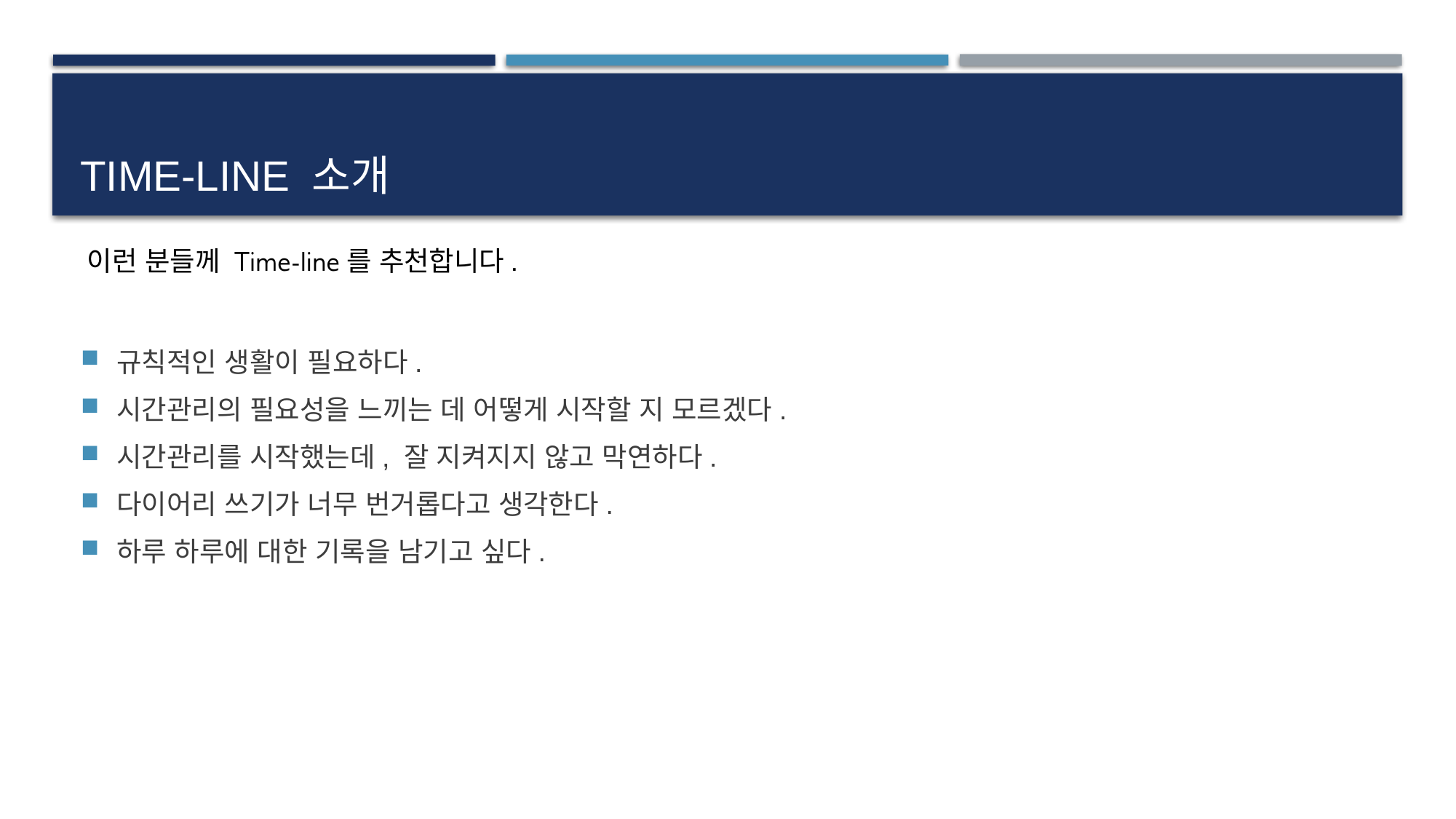

# Time-line 소개
이런 분들께 Time-line를 추천합니다.
규칙적인 생활이 필요하다.
시간관리의 필요성을 느끼는 데 어떻게 시작할 지 모르겠다.
시간관리를 시작했는데, 잘 지켜지지 않고 막연하다.
다이어리 쓰기가 너무 번거롭다고 생각한다.
하루 하루에 대한 기록을 남기고 싶다.